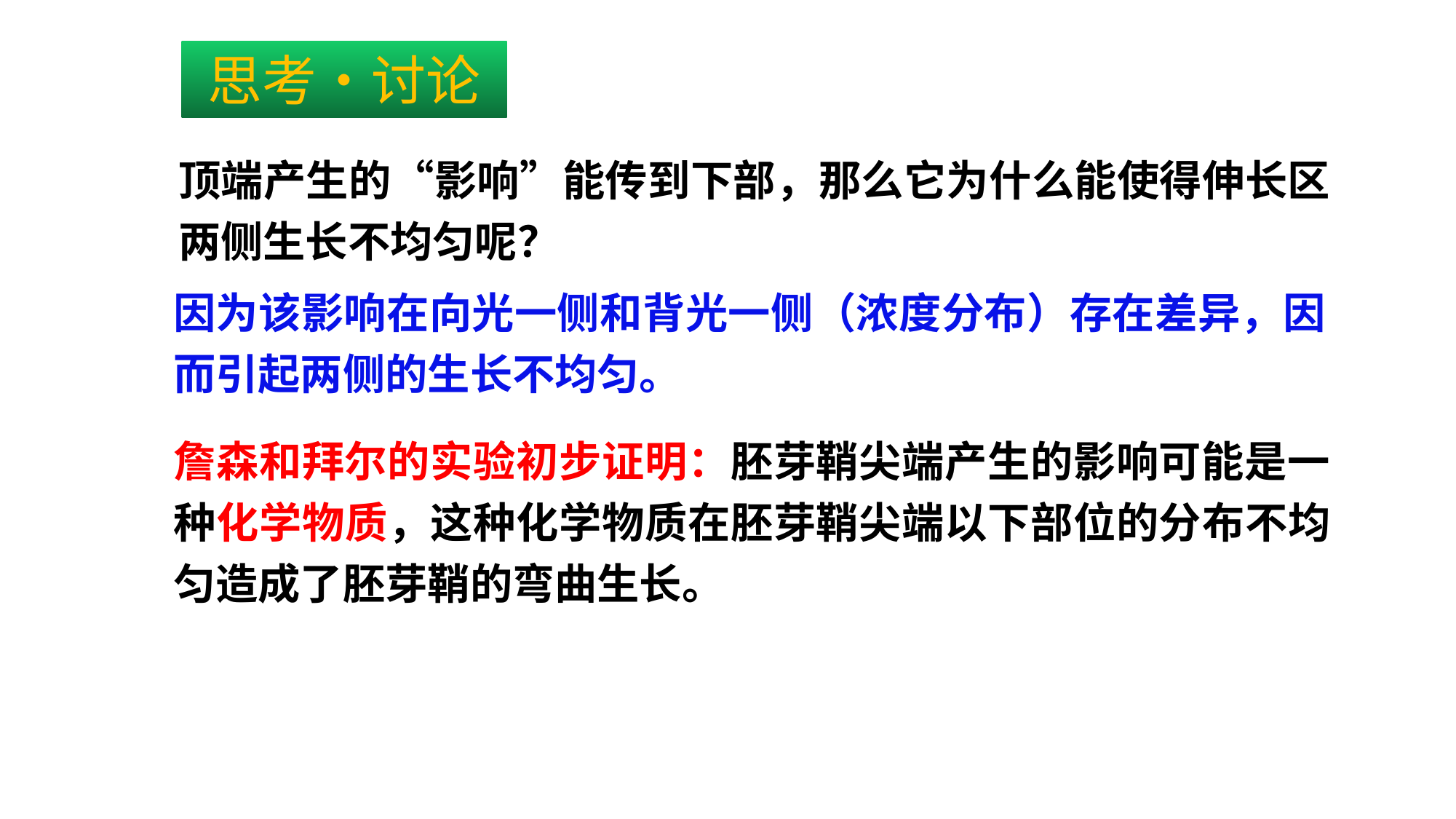

思考•讨论
顶端产生的“影响”能传到下部，那么它为什么能使得伸长区两侧生长不均匀呢？
因为该影响在向光一侧和背光一侧（浓度分布）存在差异，因而引起两侧的生长不均匀。
詹森和拜尔的实验初步证明：胚芽鞘尖端产生的影响可能是一种化学物质，这种化学物质在胚芽鞘尖端以下部位的分布不均匀造成了胚芽鞘的弯曲生长。